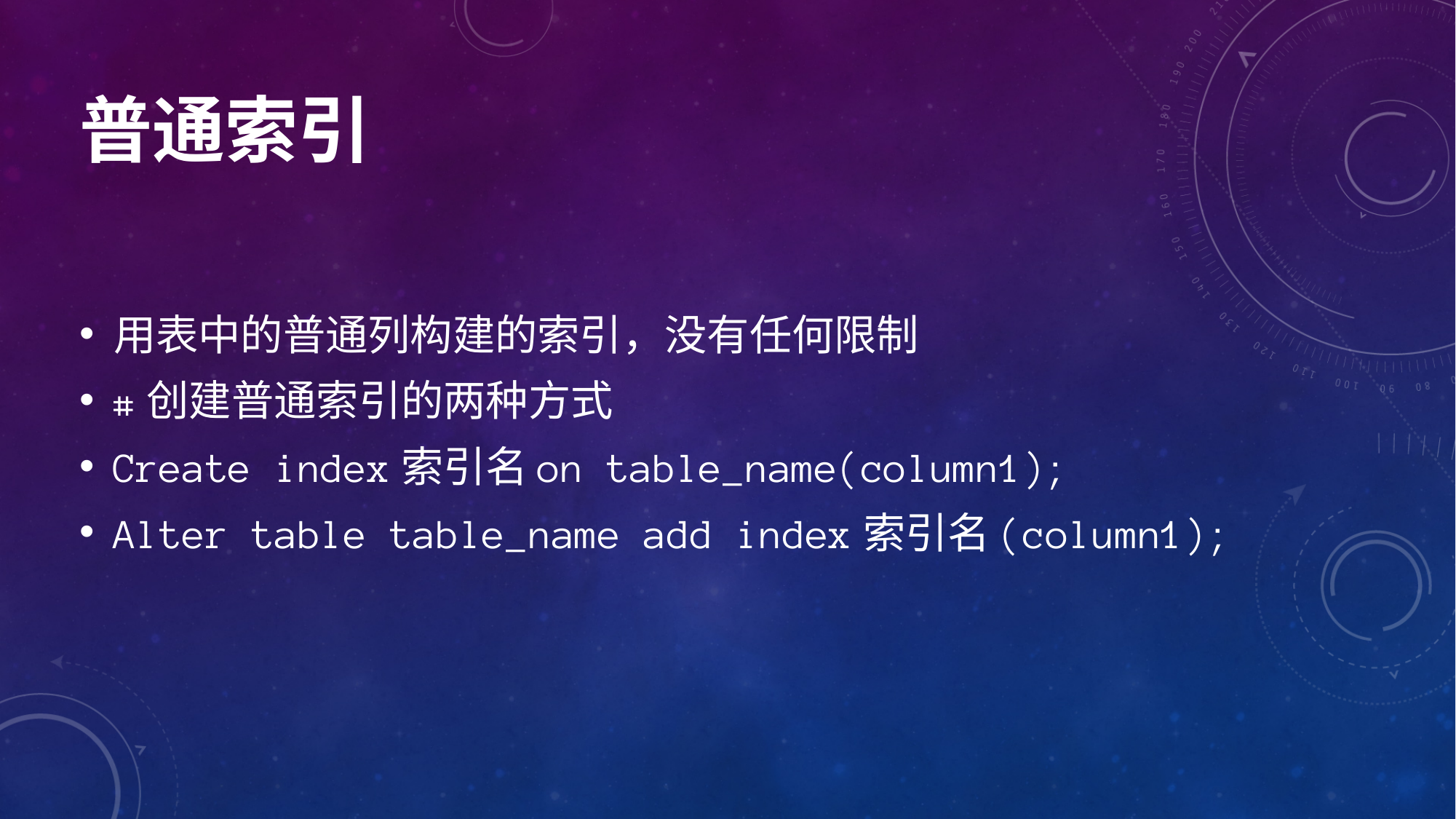

# 普通索引
用表中的普通列构建的索引，没有任何限制
#创建普通索引的两种方式
Create index索引名on table_name(column1);
Alter table table_name add index索引名(column1);